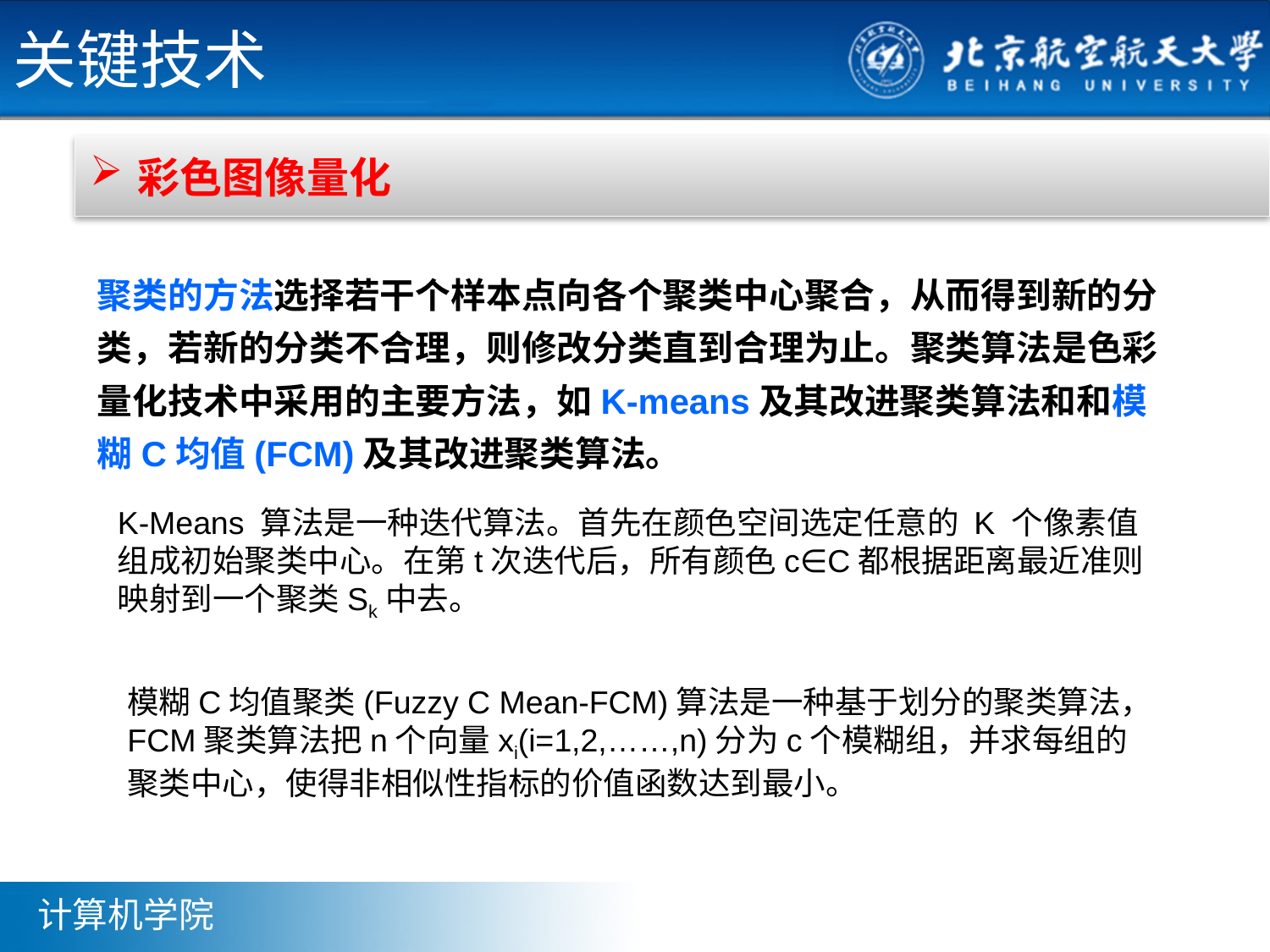

# 关键技术
彩色图像量化
聚类的方法选择若干个样本点向各个聚类中心聚合，从而得到新的分类，若新的分类不合理，则修改分类直到合理为止。聚类算法是色彩量化技术中采用的主要方法，如K-means及其改进聚类算法和和模糊C均值(FCM)及其改进聚类算法。
K-Means 算法是一种迭代算法。首先在颜色空间选定任意的 K 个像素值组成初始聚类中心。在第t次迭代后，所有颜色c∈C都根据距离最近准则映射到一个聚类Sk中去。
模糊C均值聚类(Fuzzy C Mean-FCM)算法是一种基于划分的聚类算法，FCM聚类算法把n个向量xi(i=1,2,……,n)分为c个模糊组，并求每组的聚类中心，使得非相似性指标的价值函数达到最小。